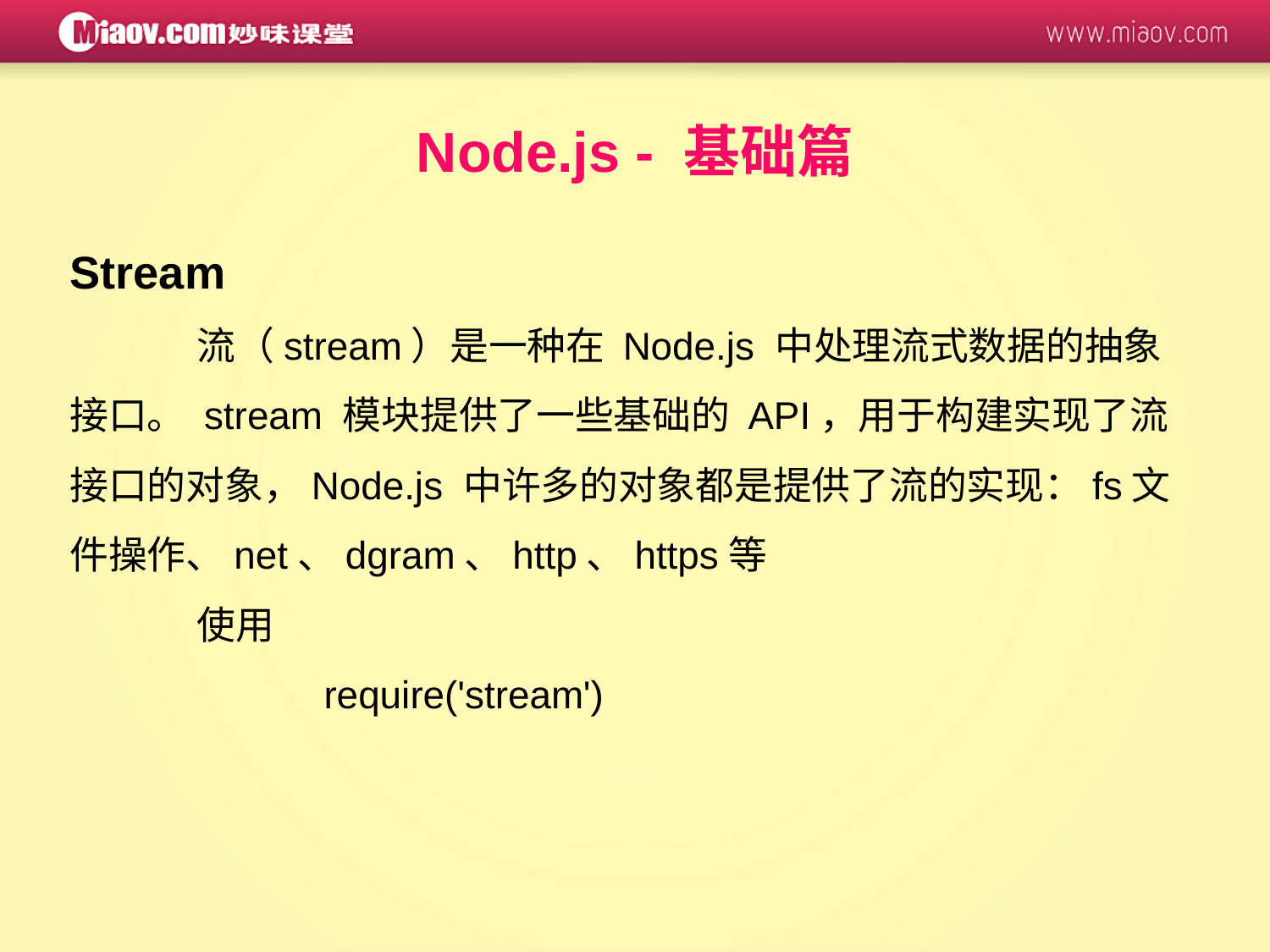

Node.js - 基础篇
Stream
	流（stream）是一种在 Node.js 中处理流式数据的抽象接口。 stream 模块提供了一些基础的 API，用于构建实现了流接口的对象，Node.js 中许多的对象都是提供了流的实现：fs文件操作、net、dgram、http、https等
	使用
		require('stream')